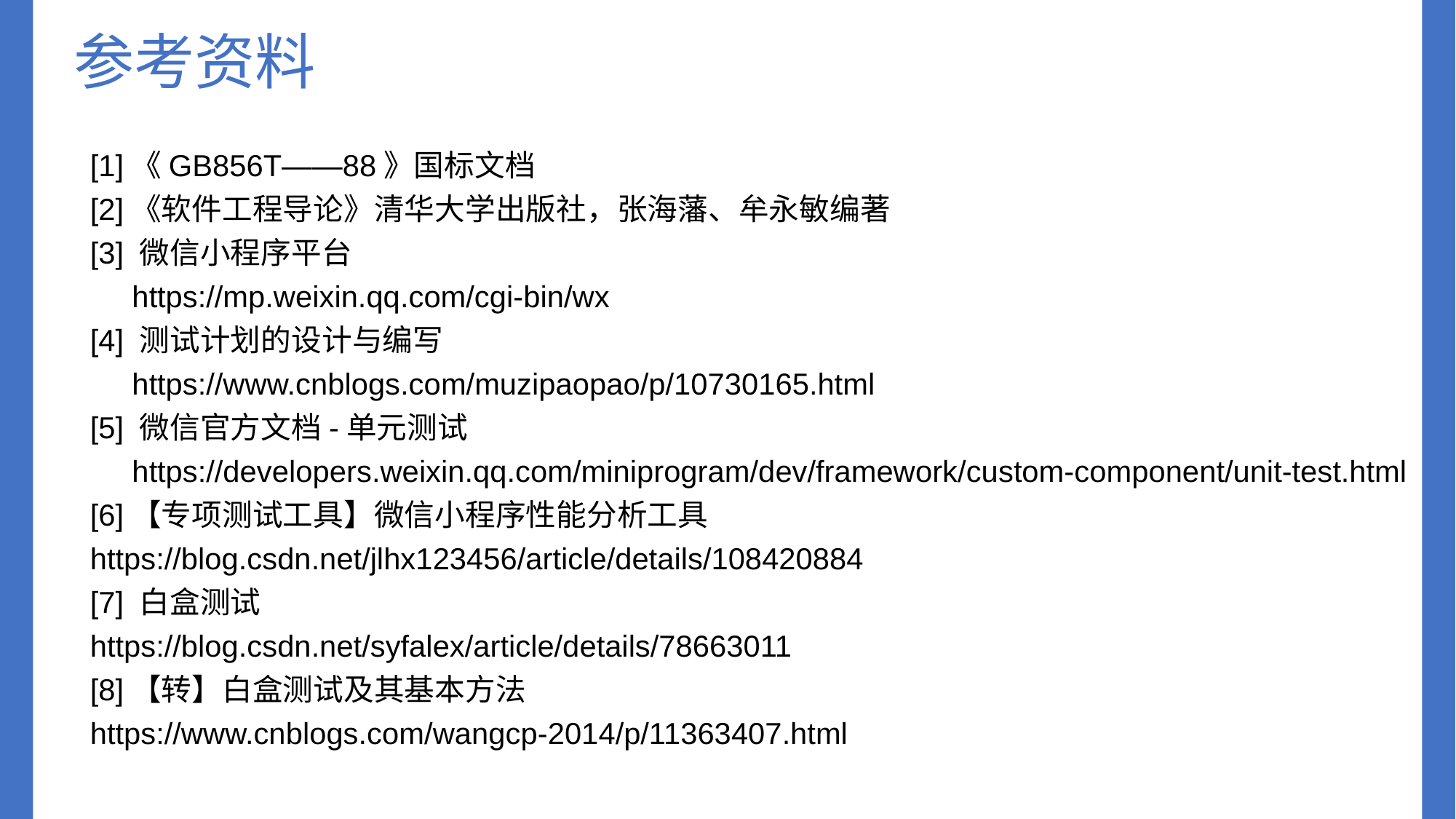

参考资料
[1]《GB856T——88》国标文档
[2]《软件工程导论》清华大学出版社，张海藩、牟永敏编著
[3] 微信小程序平台
     https://mp.weixin.qq.com/cgi-bin/wx
[4] 测试计划的设计与编写
     https://www.cnblogs.com/muzipaopao/p/10730165.html
[5] 微信官方文档-单元测试
     https://developers.weixin.qq.com/miniprogram/dev/framework/custom-component/unit-test.html
[6]【专项测试工具】微信小程序性能分析工具
https://blog.csdn.net/jlhx123456/article/details/108420884
[7] 白盒测试
https://blog.csdn.net/syfalex/article/details/78663011
[8]【转】白盒测试及其基本方法
https://www.cnblogs.com/wangcp-2014/p/11363407.html